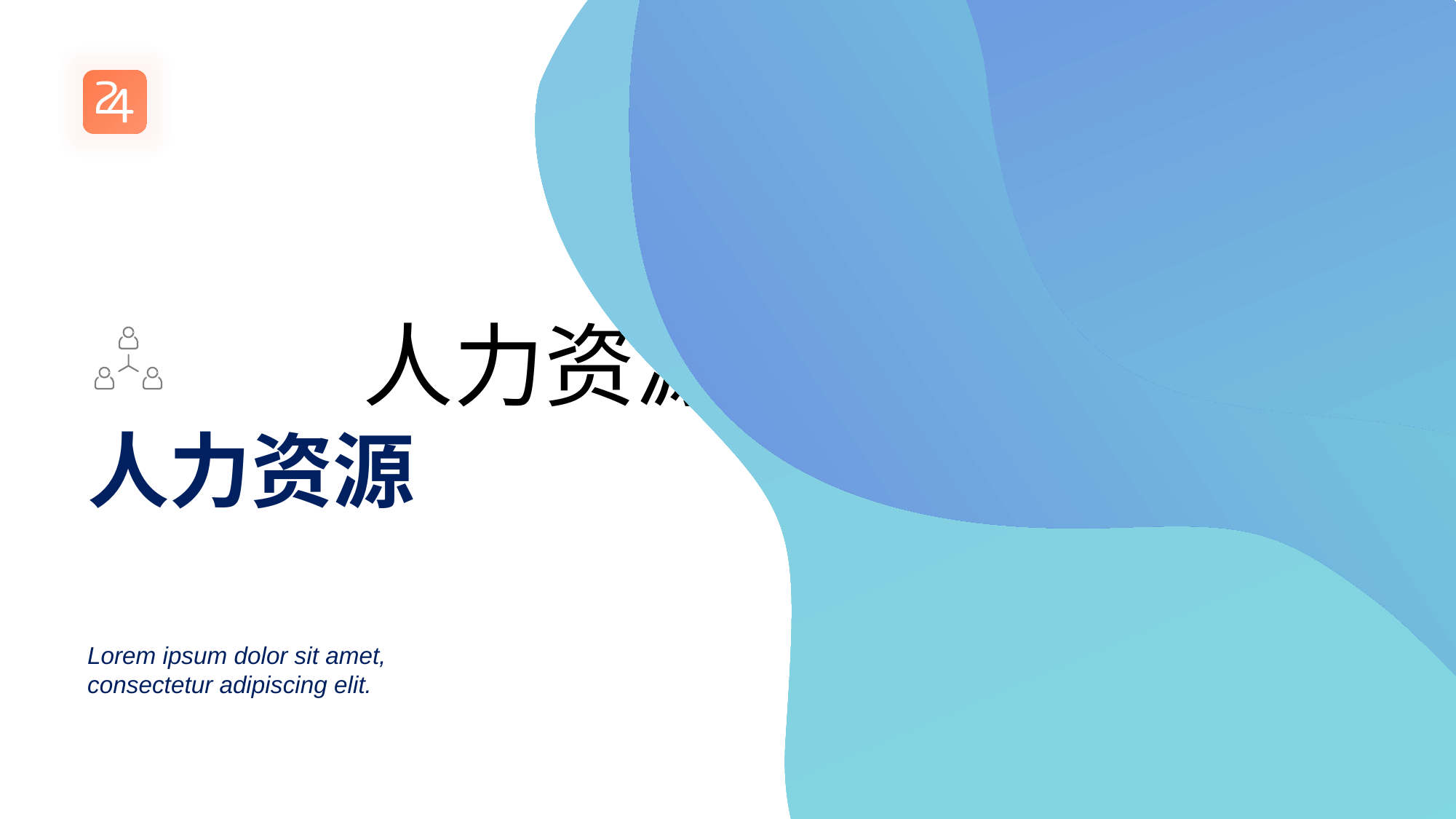

# 人力资源幻灯片 1

人力资源
Lorem ipsum dolor sit amet, consectetur adipiscing elit.